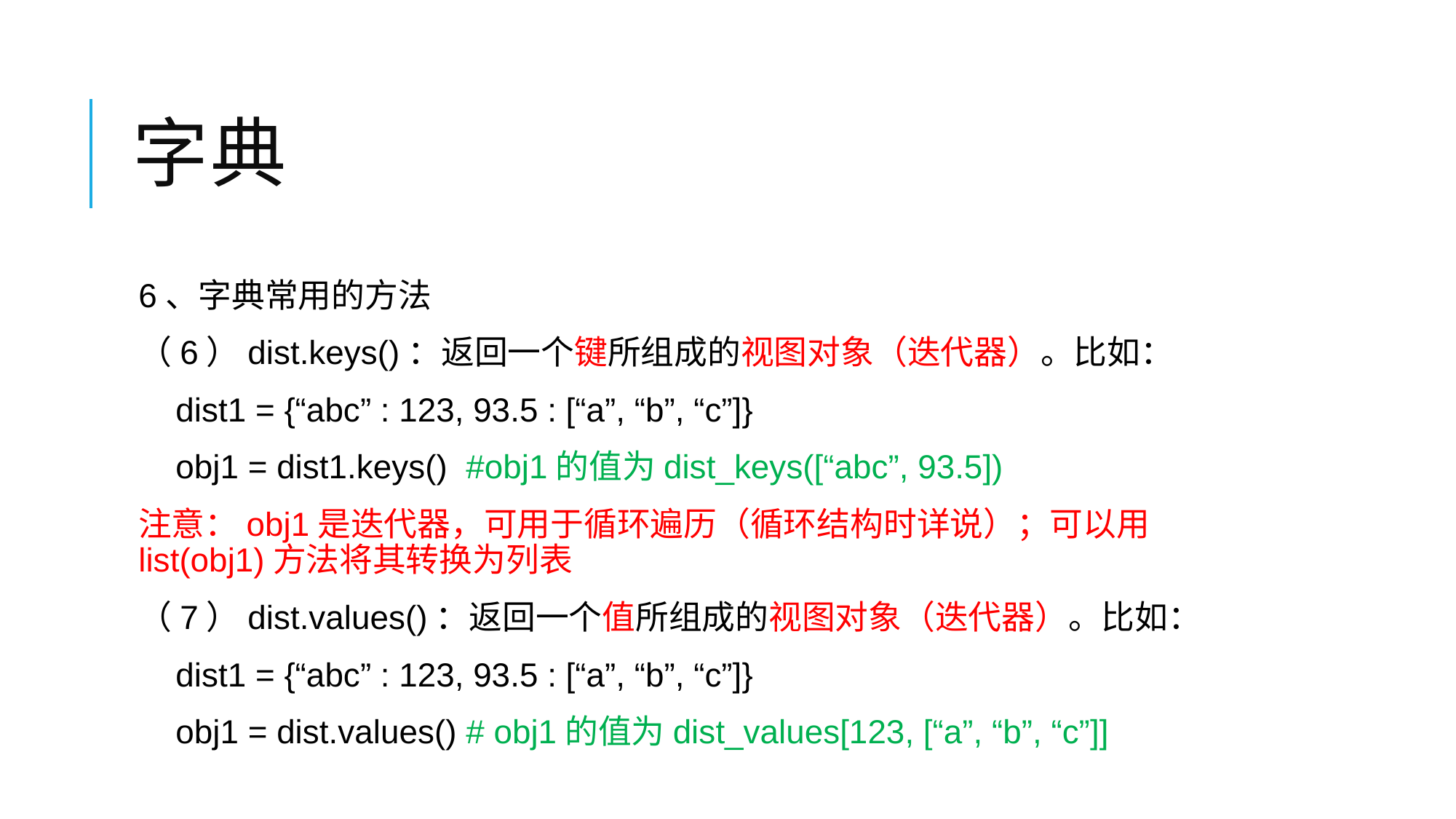

# 字典
6、字典常用的方法
（6）dist.keys()：返回一个键所组成的视图对象（迭代器）。比如：
    dist1 = {“abc” : 123, 93.5 : [“a”, “b”, “c”]}
    obj1 = dist1.keys()	#obj1的值为dist_keys([“abc”, 93.5])
注意：obj1是迭代器，可用于循环遍历（循环结构时详说）；可以用list(obj1)方法将其转换为列表
（7）dist.values()：返回一个值所组成的视图对象（迭代器）。比如：
    dist1 = {“abc” : 123, 93.5 : [“a”, “b”, “c”]}
    obj1 = dist.values()	# obj1的值为dist_values[123, [“a”, “b”, “c”]]